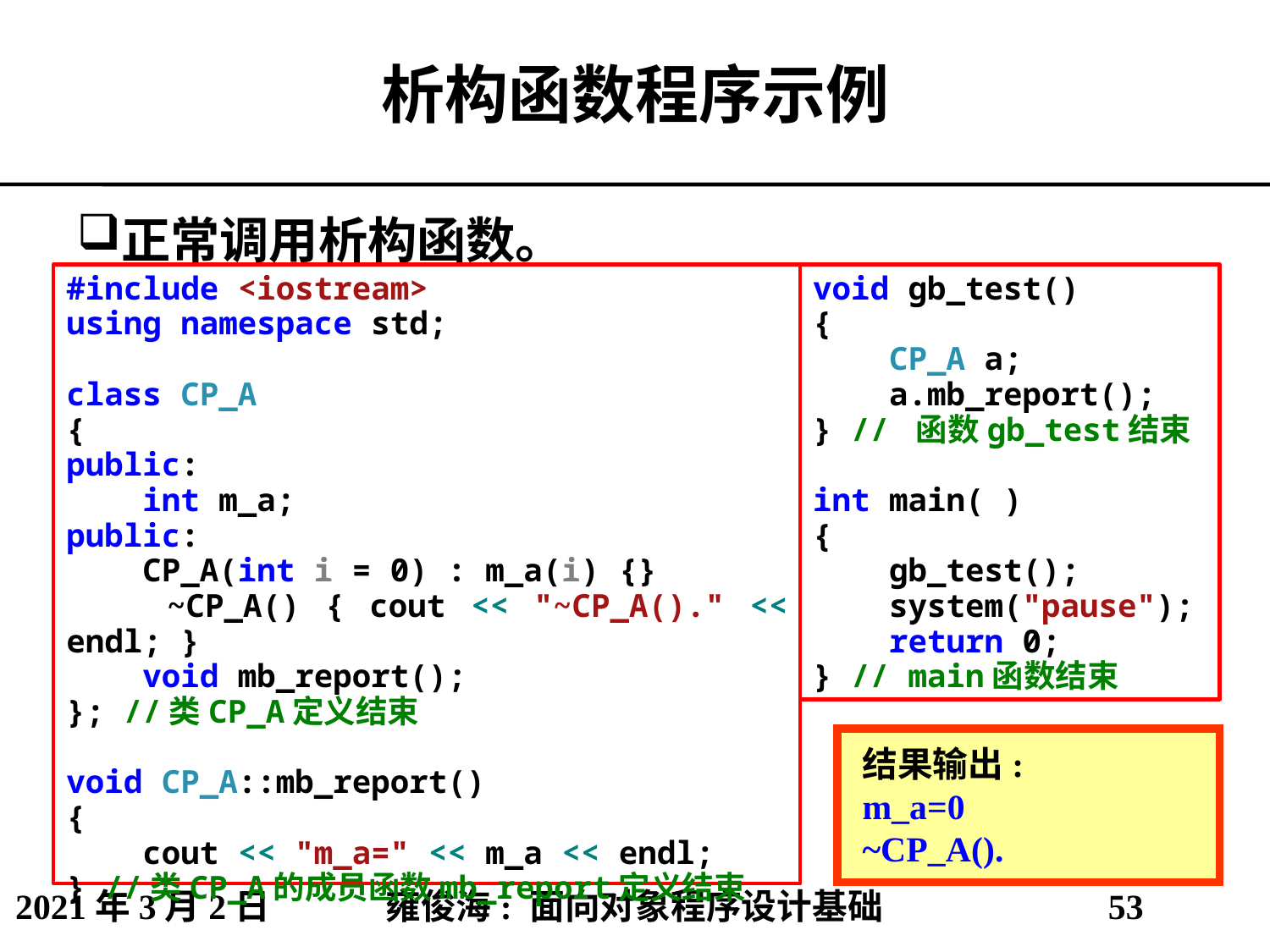

# 析构函数程序示例

正常调用析构函数。
#include <iostream>
using namespace std;

class CP_A
{
public:
    int m_a;
public:
    CP_A(int i = 0) : m_a(i) {}
    ~CP_A() { cout << "~CP_A()." << endl; }
    void mb_report();
}; //类CP_A定义结束

void CP_A::mb_report()
{
    cout << "m_a=" << m_a << endl;
} //类CP_A的成员函数mb_report定义结束
void gb_test()
{
    CP_A a;
    a.mb_report();
} // 函数gb_test结束

int main( )
{
    gb_test();
    system("pause");
    return 0;
} // main函数结束
结果输出:
m_a=0
~CP_A().
2021年3月2日
雍俊海: 面向对象程序设计基础
53